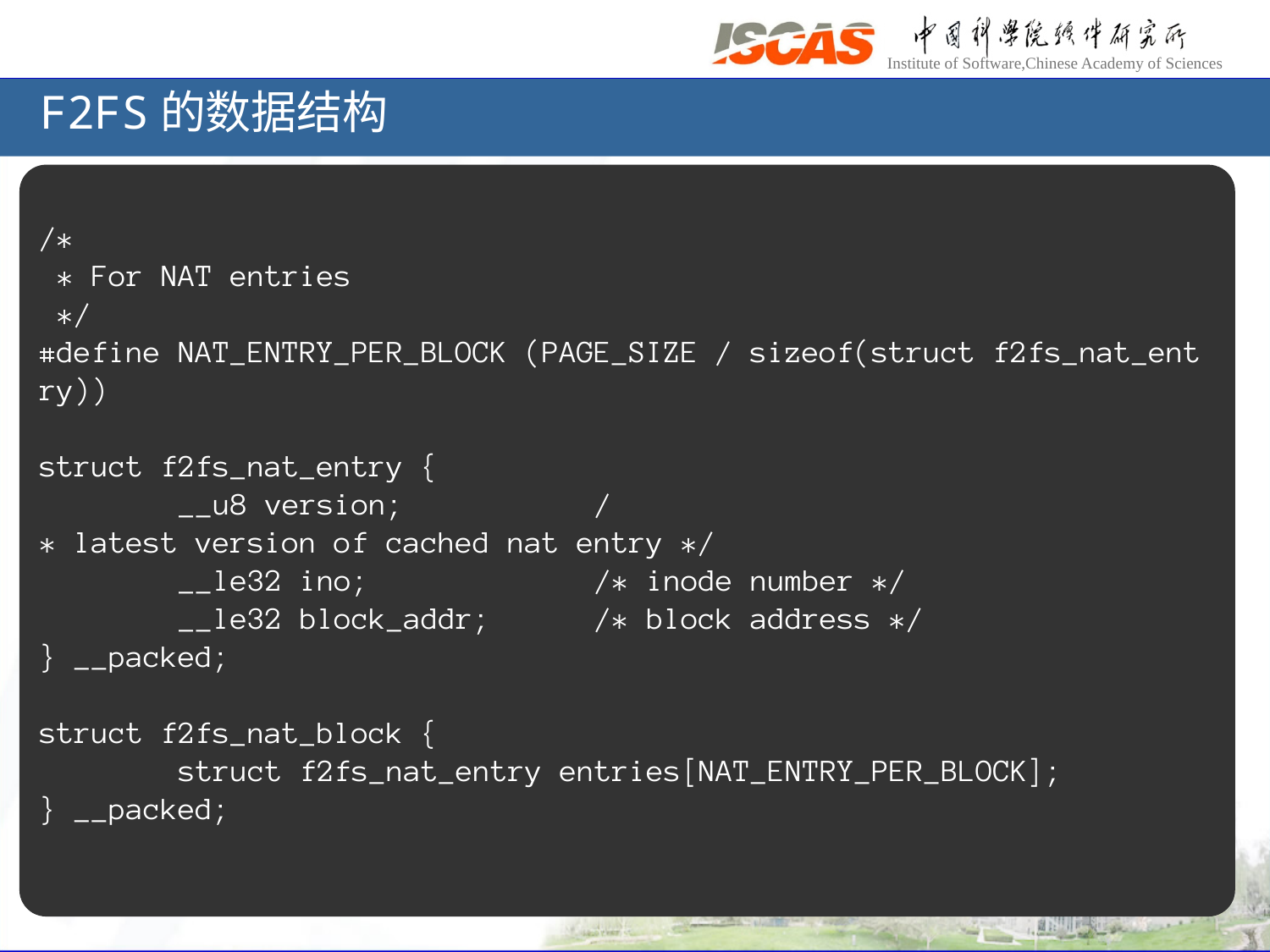

# F2FS的数据结构
/*
 * For NAT entries
 */
#define NAT_ENTRY_PER_BLOCK (PAGE_SIZE / sizeof(struct f2fs_nat_entry))
struct f2fs_nat_entry {
        __u8 version;           /* latest version of cached nat entry */
        __le32 ino;             /* inode number */
        __le32 block_addr;      /* block address */
} __packed;
struct f2fs_nat_block {
        struct f2fs_nat_entry entries[NAT_ENTRY_PER_BLOCK];
} __packed;